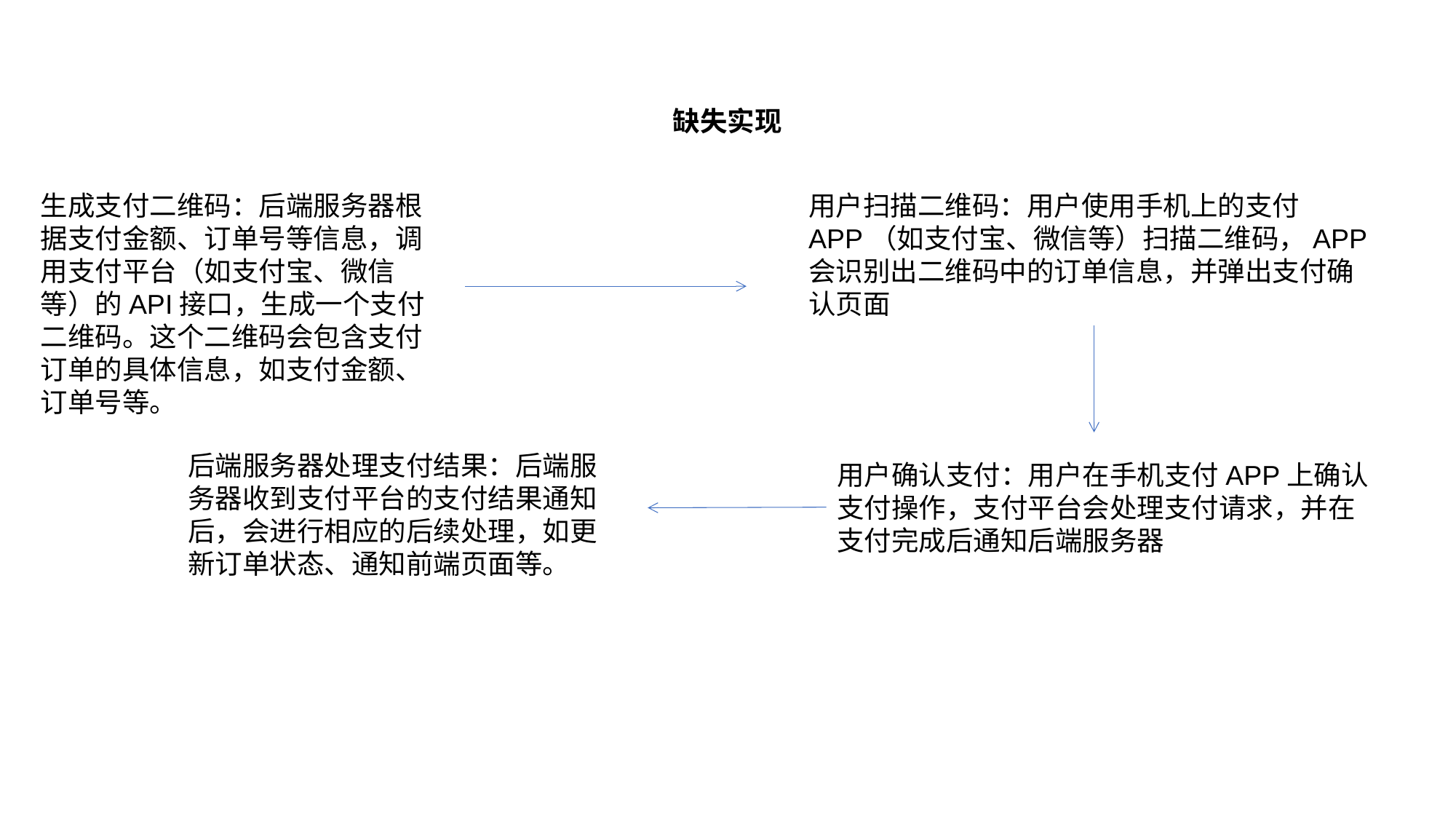

缺失实现
生成支付二维码：后端服务器根据支付金额、订单号等信息，调用支付平台（如支付宝、微信等）的API接口，生成一个支付二维码。这个二维码会包含支付订单的具体信息，如支付金额、订单号等。
用户扫描二维码：用户使用手机上的支付APP（如支付宝、微信等）扫描二维码，APP会识别出二维码中的订单信息，并弹出支付确认页面
LOREM IPSUM DOLOR SIT AMET,
后端服务器处理支付结果：后端服务器收到支付平台的支付结果通知后，会进行相应的后续处理，如更新订单状态、通知前端页面等。

用户确认支付：用户在手机支付APP上确认支付操作，支付平台会处理支付请求，并在支付完成后通知后端服务器